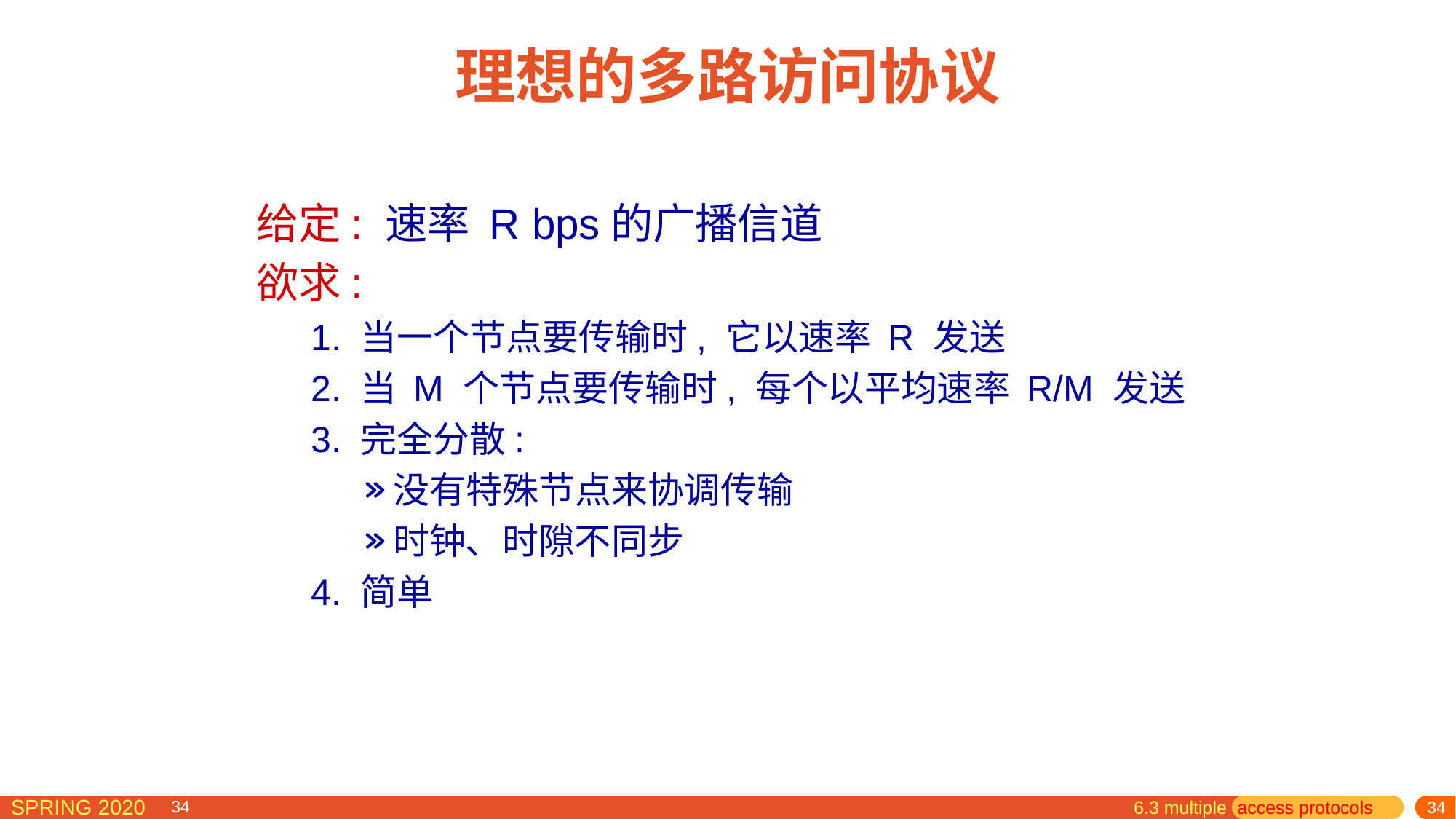

# 理想的多路访问协议
给定: 速率 R bps的广播信道
欲求:
1. 当一个节点要传输时, 它以速率 R 发送
2. 当 M 个节点要传输时, 每个以平均速率 R/M 发送
3. 完全分散:
没有特殊节点来协调传输
时钟、时隙不同步
4. 简单
6.3 multiple  access protocols